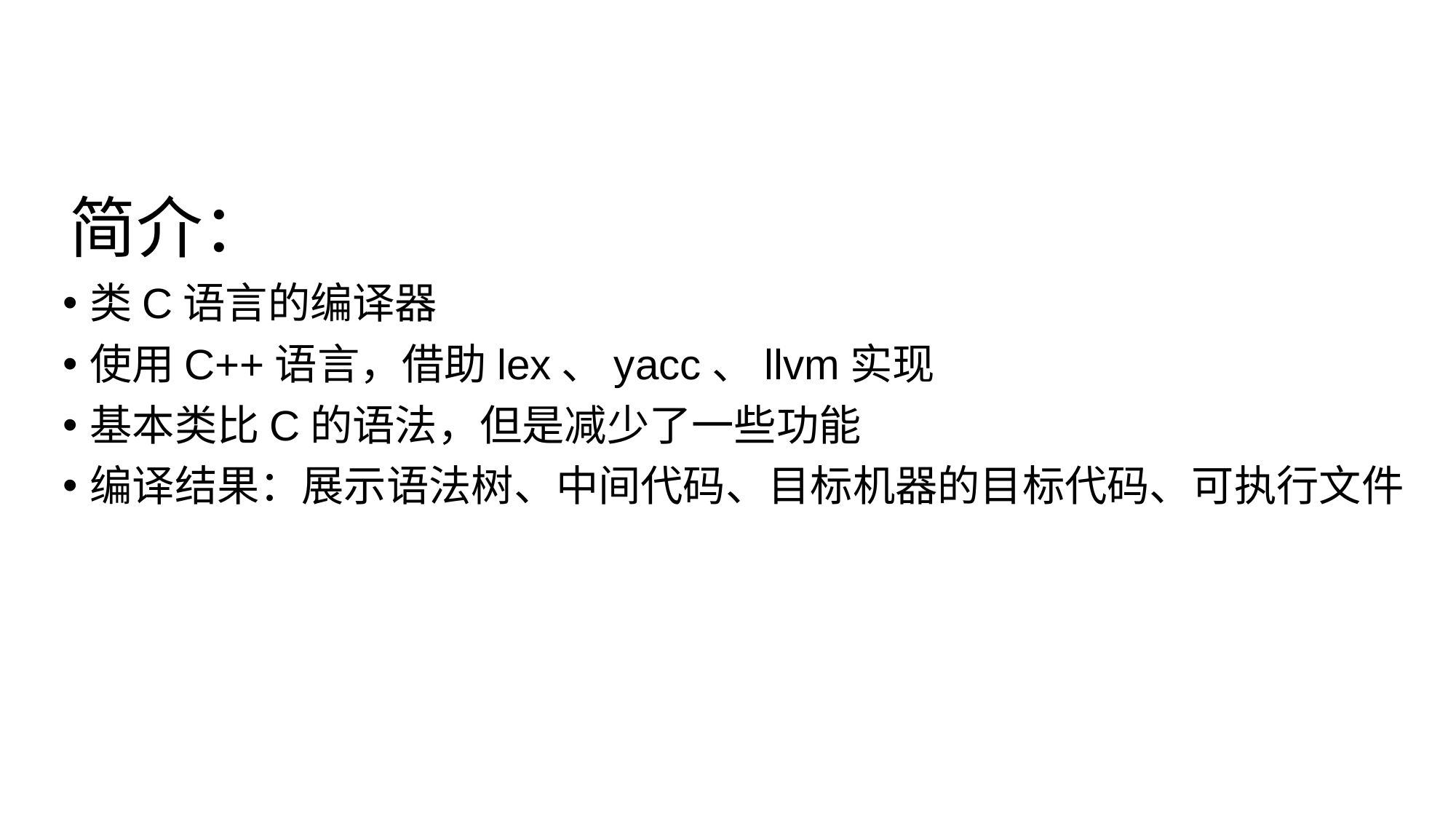

# 简介：
类C语言的编译器
使用C++语言，借助lex、yacc、llvm实现
基本类比C的语法，但是减少了一些功能
编译结果：展示语法树、中间代码、目标机器的目标代码、可执行文件